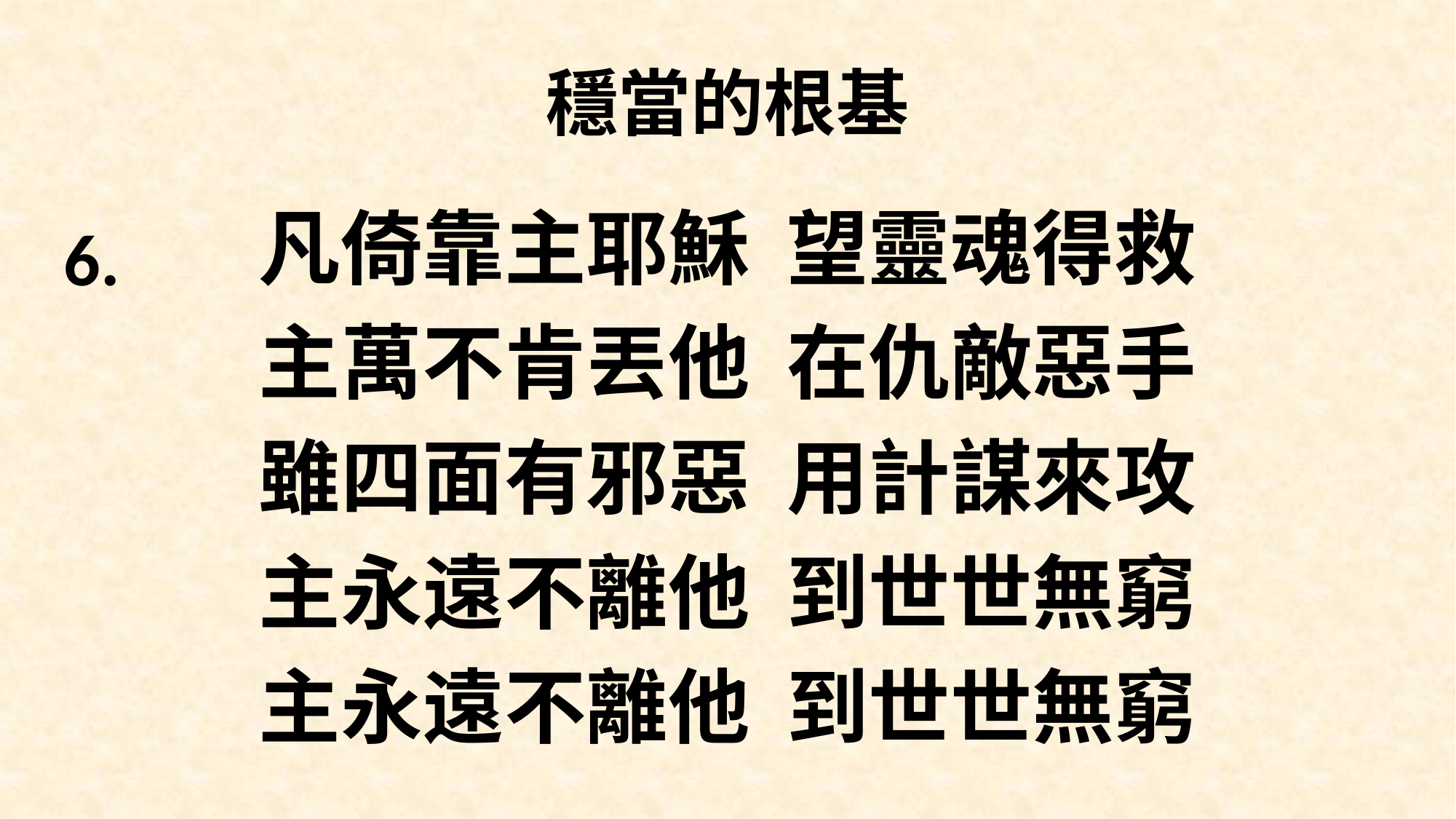

# 穩當的根基
凡倚靠主耶穌  望靈魂得救
主萬不肯丟他  在仇敵惡手
雖四面有邪惡  用計謀來攻
主永遠不離他  到世世無窮
主永遠不離他  到世世無窮
6.